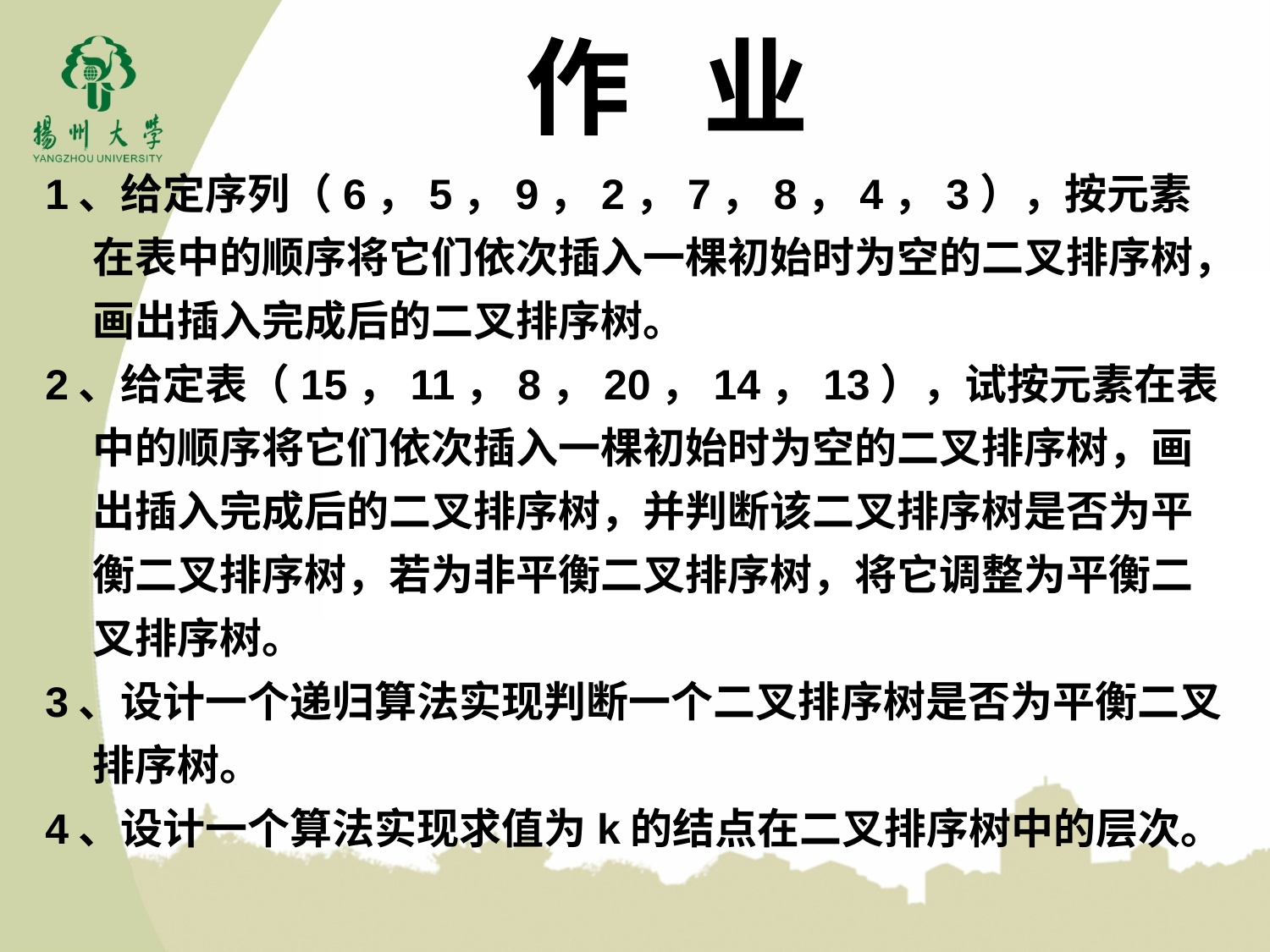

# 作   业
1、给定序列（6，5，9，2，7，8，4，3），按元素在表中的顺序将它们依次插入一棵初始时为空的二叉排序树，画出插入完成后的二叉排序树。
2、给定表（15，11，8，20，14，13），试按元素在表中的顺序将它们依次插入一棵初始时为空的二叉排序树，画出插入完成后的二叉排序树，并判断该二叉排序树是否为平衡二叉排序树，若为非平衡二叉排序树，将它调整为平衡二叉排序树。
3、设计一个递归算法实现判断一个二叉排序树是否为平衡二叉排序树。
4、设计一个算法实现求值为k的结点在二叉排序树中的层次。